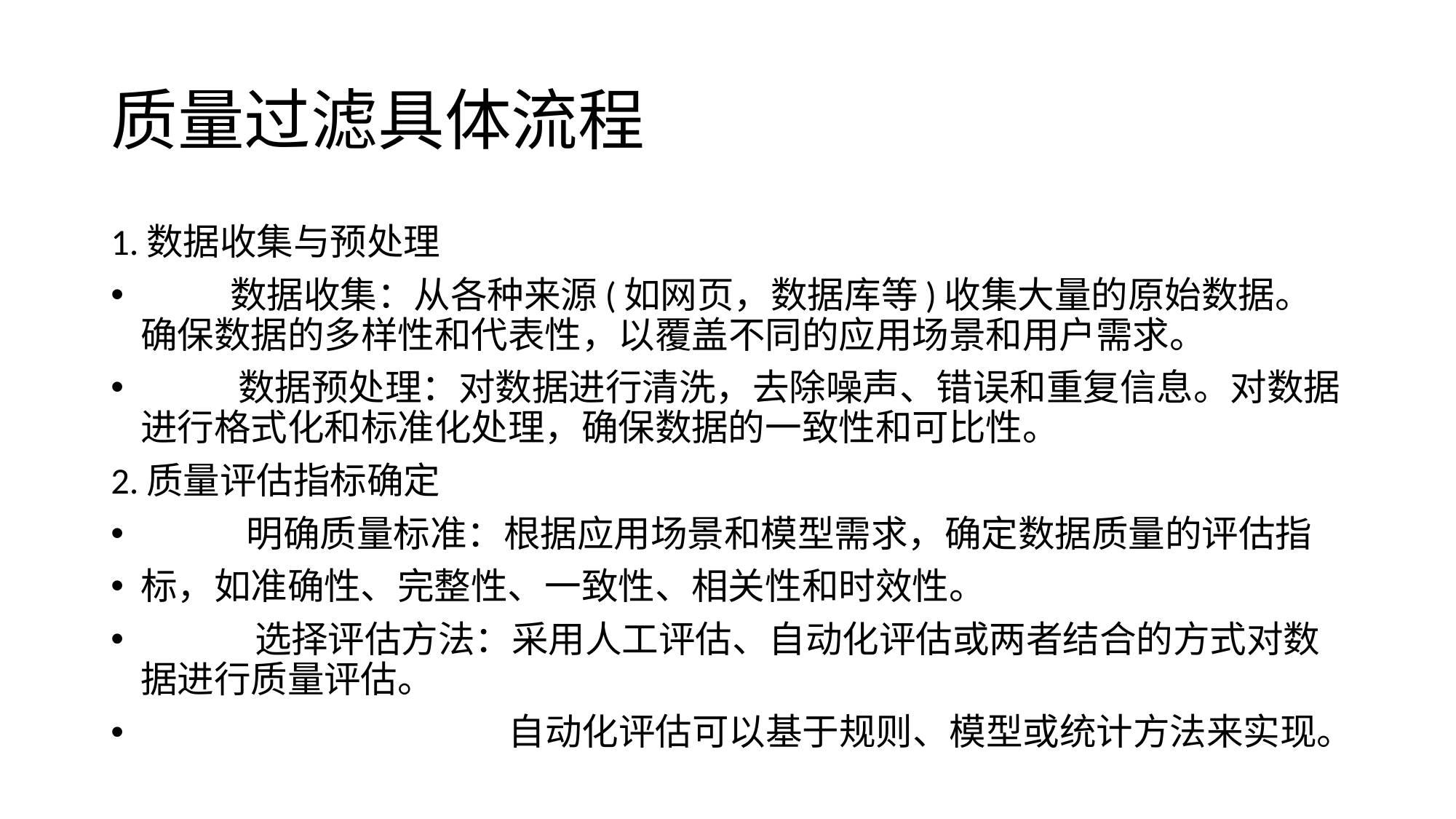

# 质量过滤具体流程
1.数据收集与预处理
          数据收集：从各种来源(如网页，数据库等)收集大量的原始数据。确保数据的多样性和代表性，以覆盖不同的应用场景和用户需求。
           数据预处理：对数据进行清洗，去除噪声、错误和重复信息。对数据进行格式化和标准化处理，确保数据的一致性和可比性。
2.质量评估指标确定
            明确质量标准：根据应用场景和模型需求，确定数据质量的评估指
标，如准确性、完整性、一致性、相关性和时效性。
             选择评估方法：采用人工评估、自动化评估或两者结合的方式对数据进行质量评估。
                                            自动化评估可以基于规则、模型或统计方法来实现。